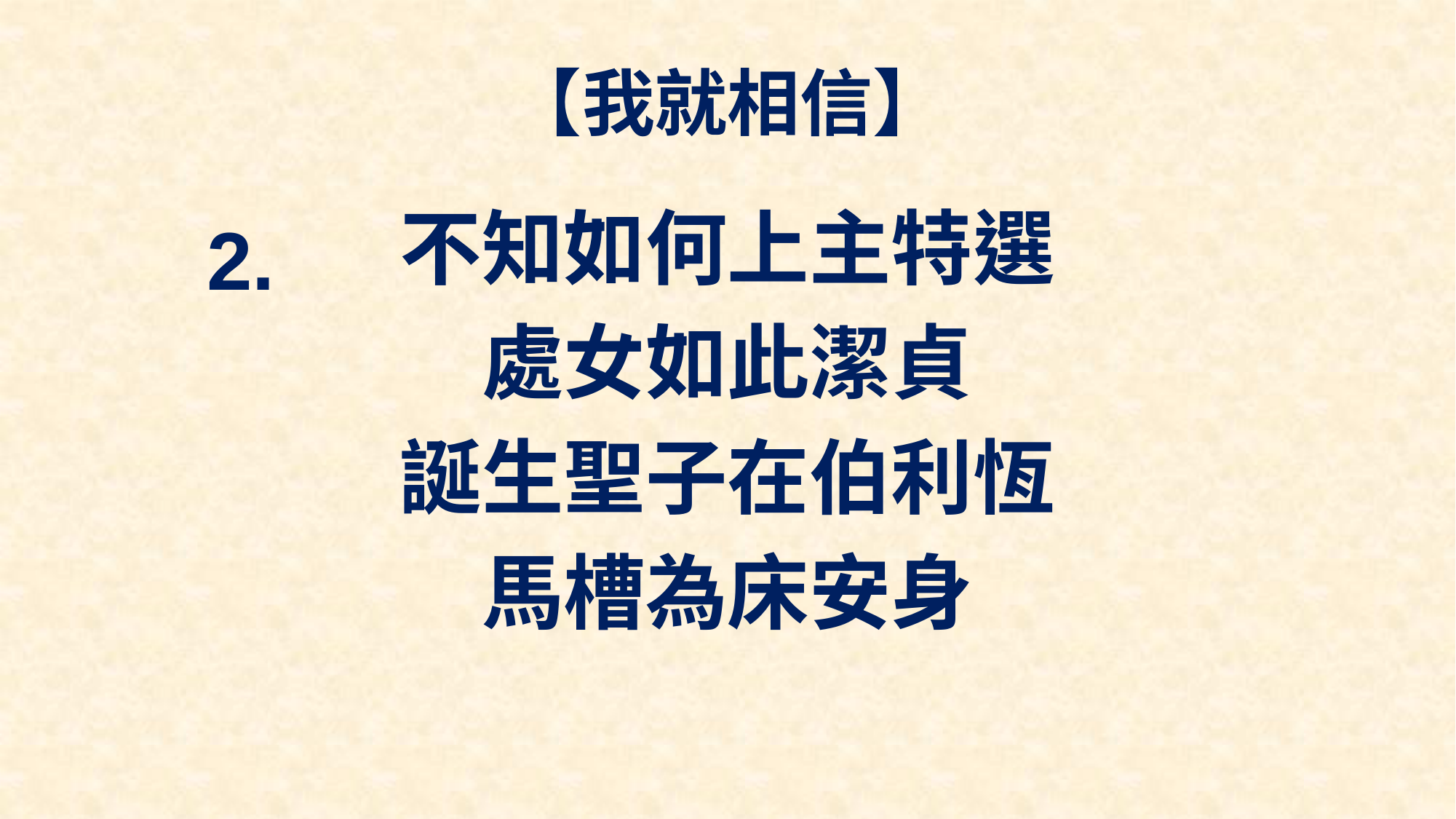

# 【我就相信】
不知如何上主特選
處女如此潔貞
誕生聖子在伯利恆
馬槽為床安身
2.